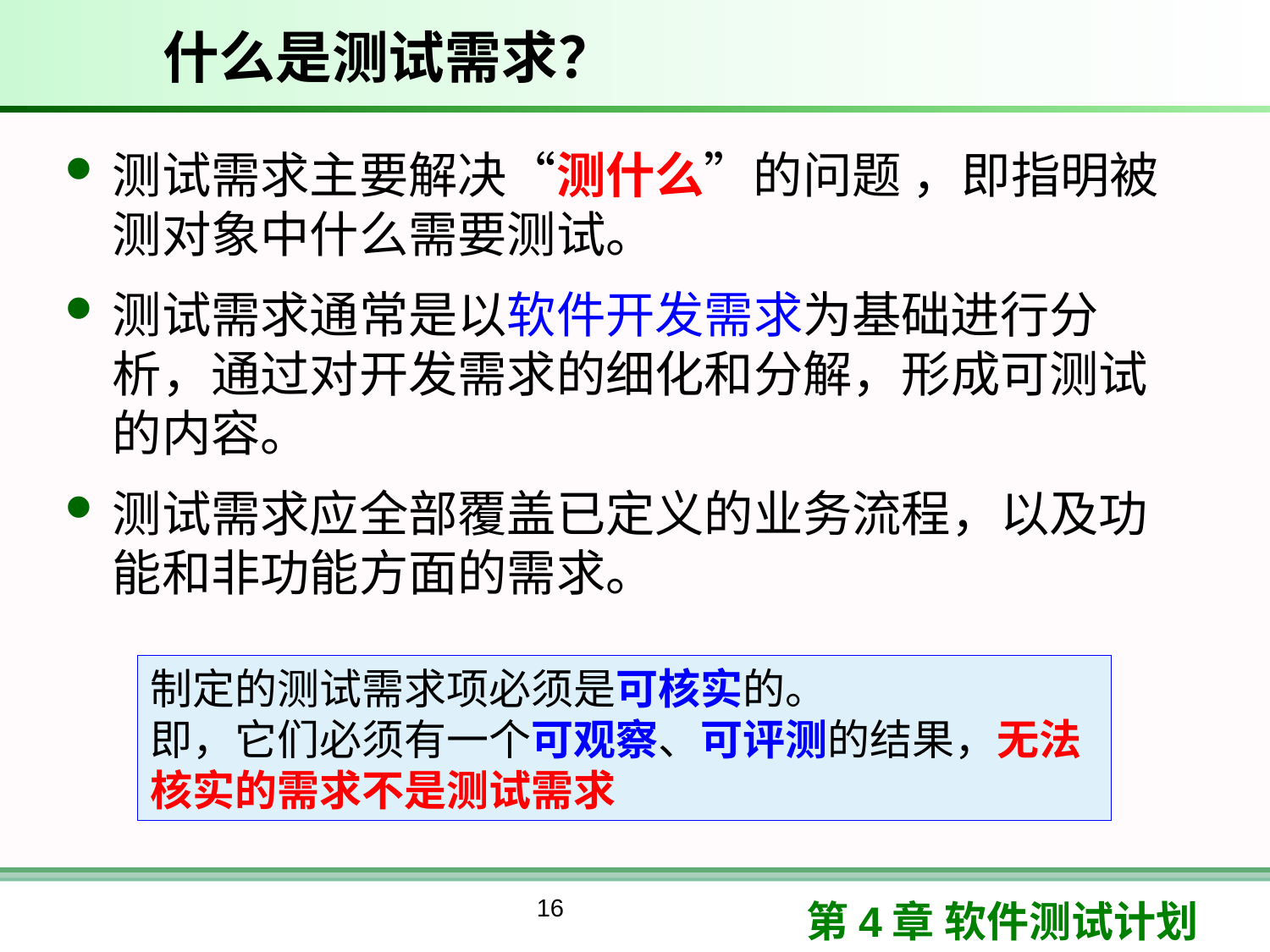

# 什么是测试需求？
测试需求主要解决“测什么”的问题 ，即指明被测对象中什么需要测试。
测试需求通常是以软件开发需求为基础进行分析，通过对开发需求的细化和分解，形成可测试的内容。
测试需求应全部覆盖已定义的业务流程，以及功能和非功能方面的需求。

制定的测试需求项必须是可核实的。
即，它们必须有一个可观察、可评测的结果，无法核实的需求不是测试需求
16